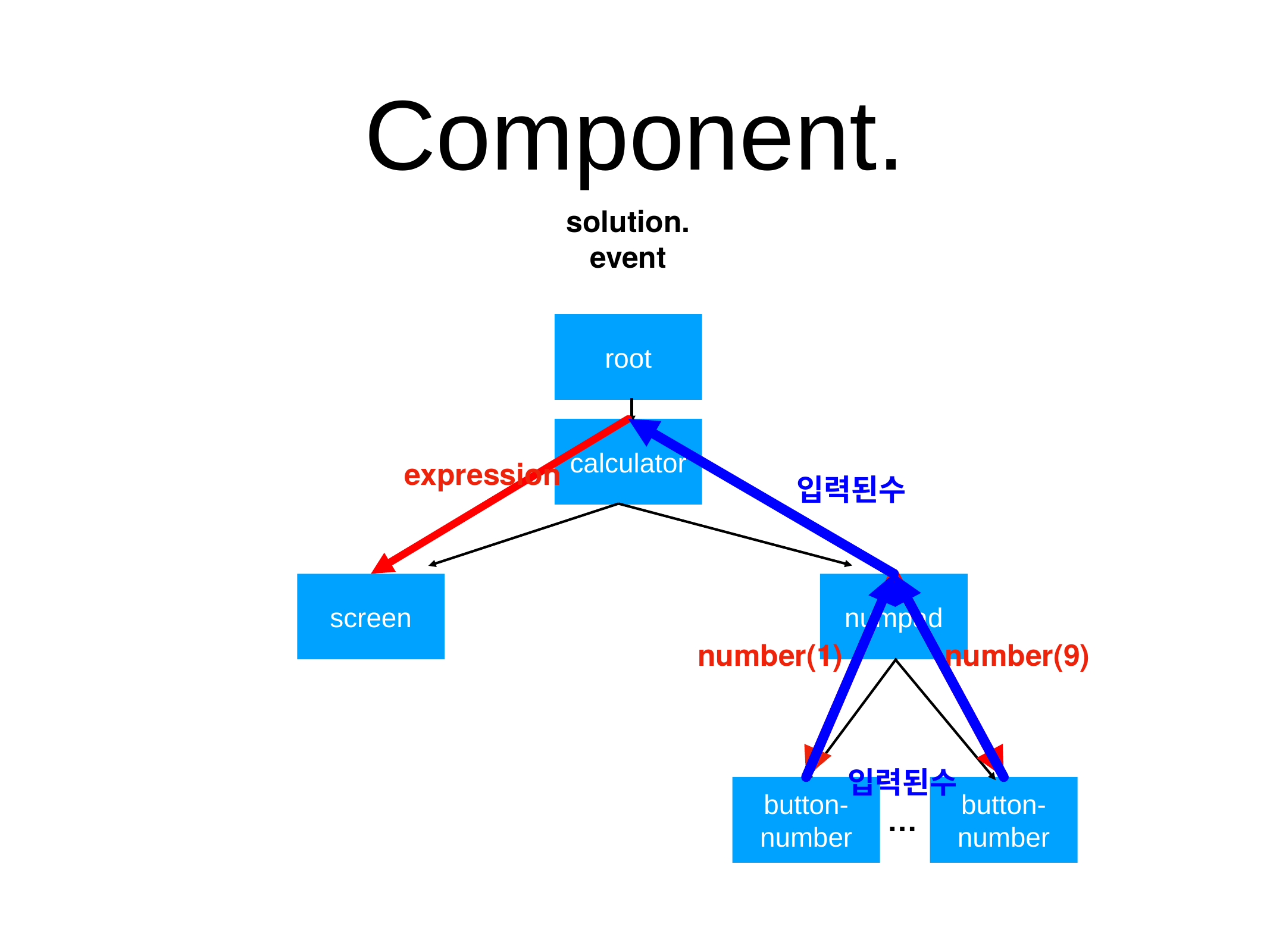

# Component.
solution.
event
root

calculator
expression
입력된수

screen
numpad
number(1)
number(9)

입력된수
button-number
button-number
…